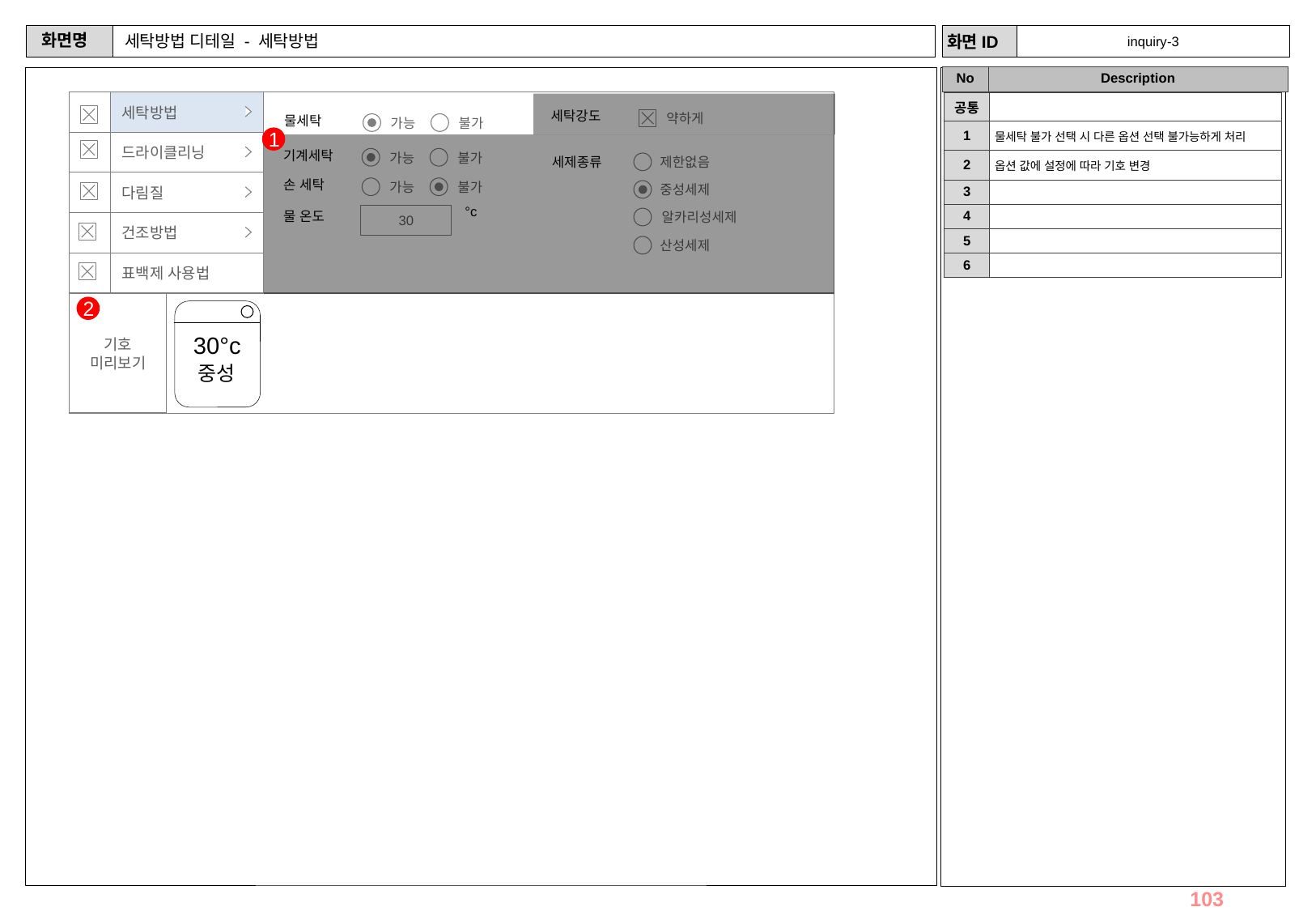

# 세탁방법 디테일 - 세탁방법
inquiry-3

세탁방법

드라이클리닝

다림질

건조방법

표백제 사용법
| 공통 |  |
| --- | --- |
| 1 | 물세탁 불가 선택 시 다른 옵션 선택 불가능하게 처리 |
| 2 | 옵션 값에 설정에 따라 기호 변경 |
| 3 |  |
| 4 |  |
| 5 |  |
| 6 |  |

세탁강도
약하게

물세탁
가능

불가

1

기계세탁
가능

불가

세제종류
제한없음

중성세제

알카리성세제

산성세제

손 세탁
가능

불가

°c
물 온도
30

기호
미리보기
2

30°c
중성
103